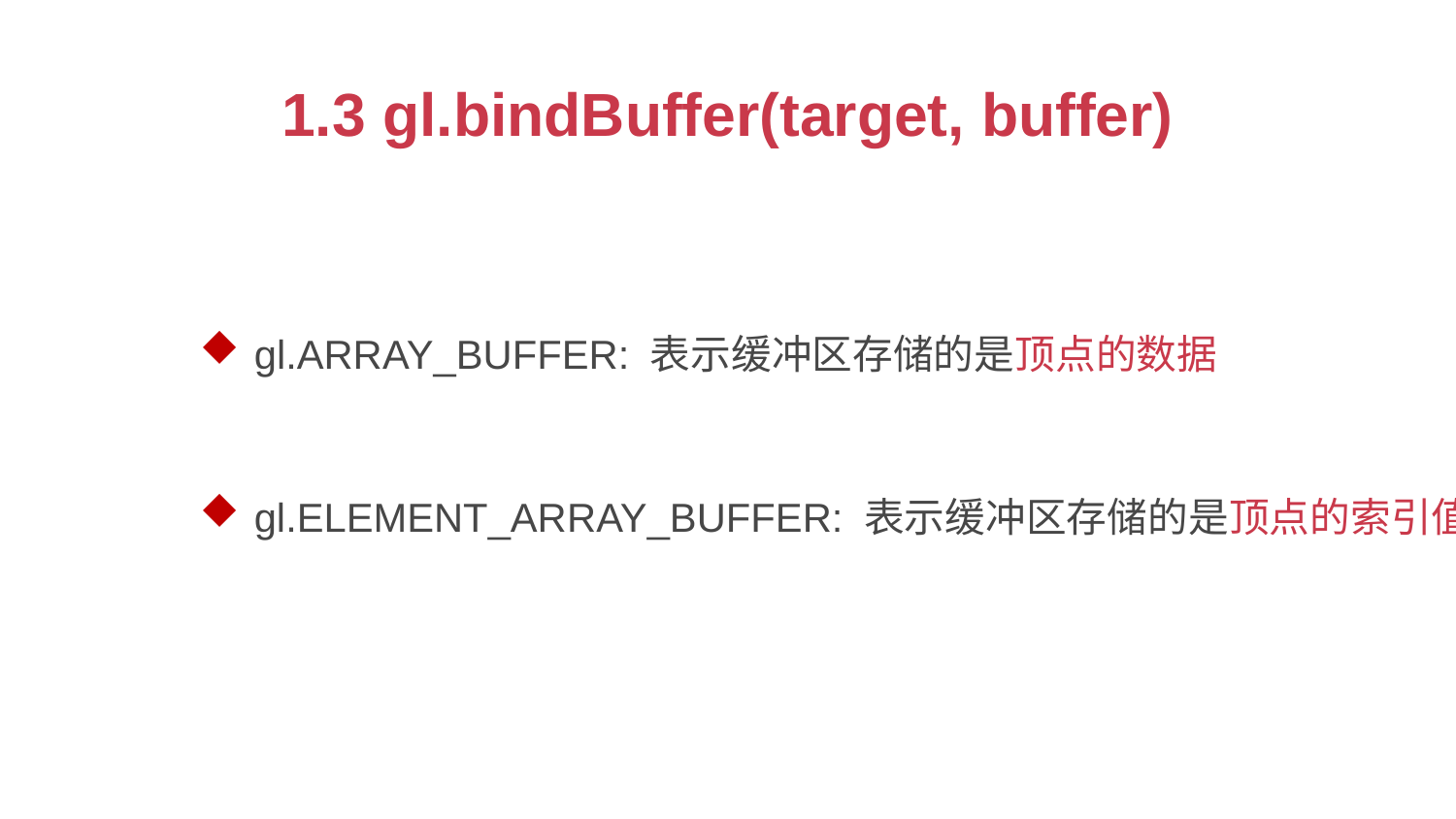

1.3 gl.bindBuffer(target, buffer)
gl.ARRAY_BUFFER: 表示缓冲区存储的是顶点的数据
gl.ELEMENT_ARRAY_BUFFER: 表示缓冲区存储的是顶点的索引值